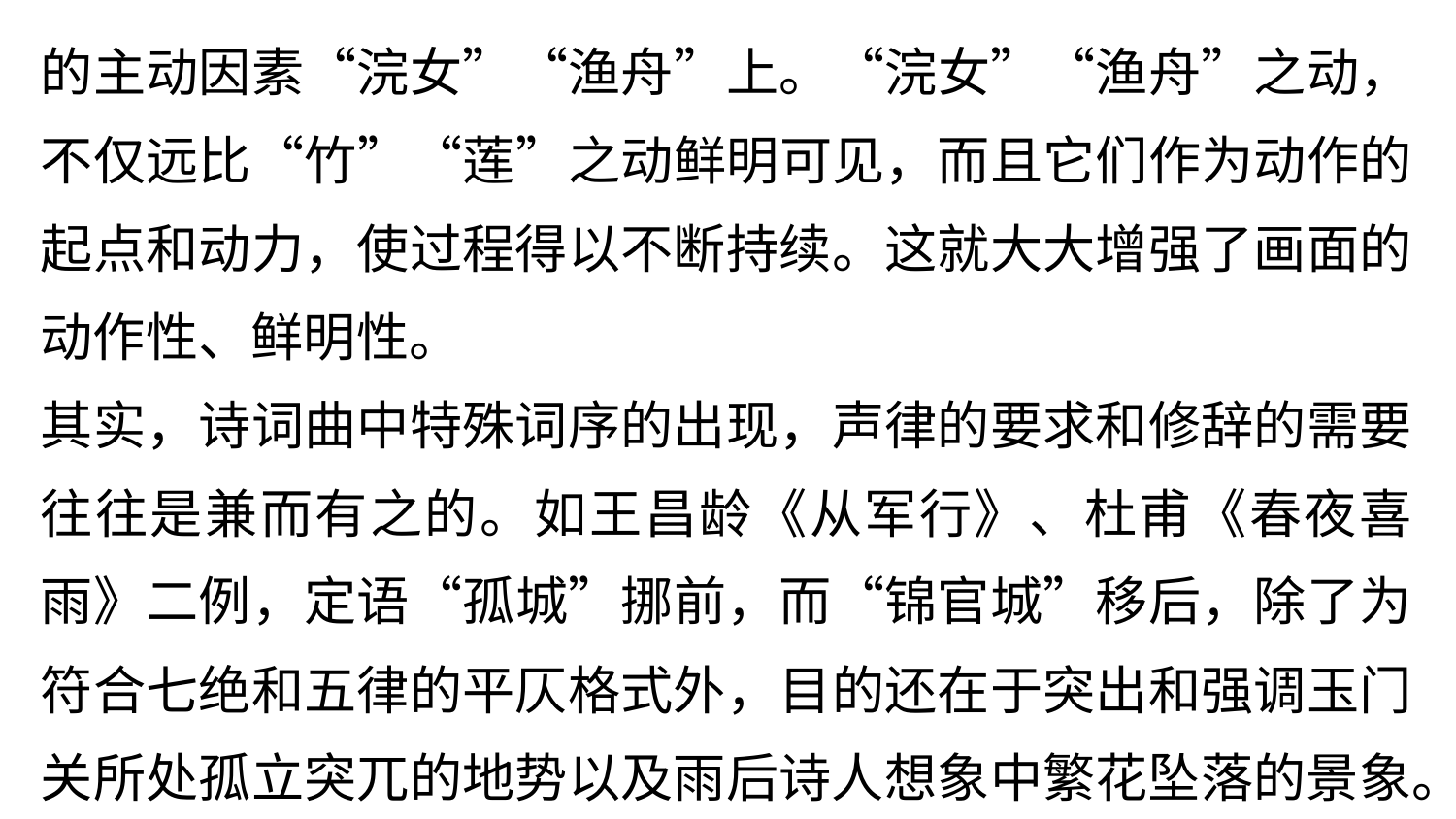

的主动因素“浣女”“渔舟”上。“浣女”“渔舟”之动，不仅远比“竹”“莲”之动鲜明可见，而且它们作为动作的起点和动力，使过程得以不断持续。这就大大增强了画面的动作性、鲜明性。
其实，诗词曲中特殊词序的出现，声律的要求和修辞的需要往往是兼而有之的。如王昌龄《从军行》、杜甫《春夜喜雨》二例，定语“孤城”挪前，而“锦官城”移后，除了为符合七绝和五律的平仄格式外，目的还在于突出和强调玉门关所处孤立突兀的地势以及雨后诗人想象中繁花坠落的景象。